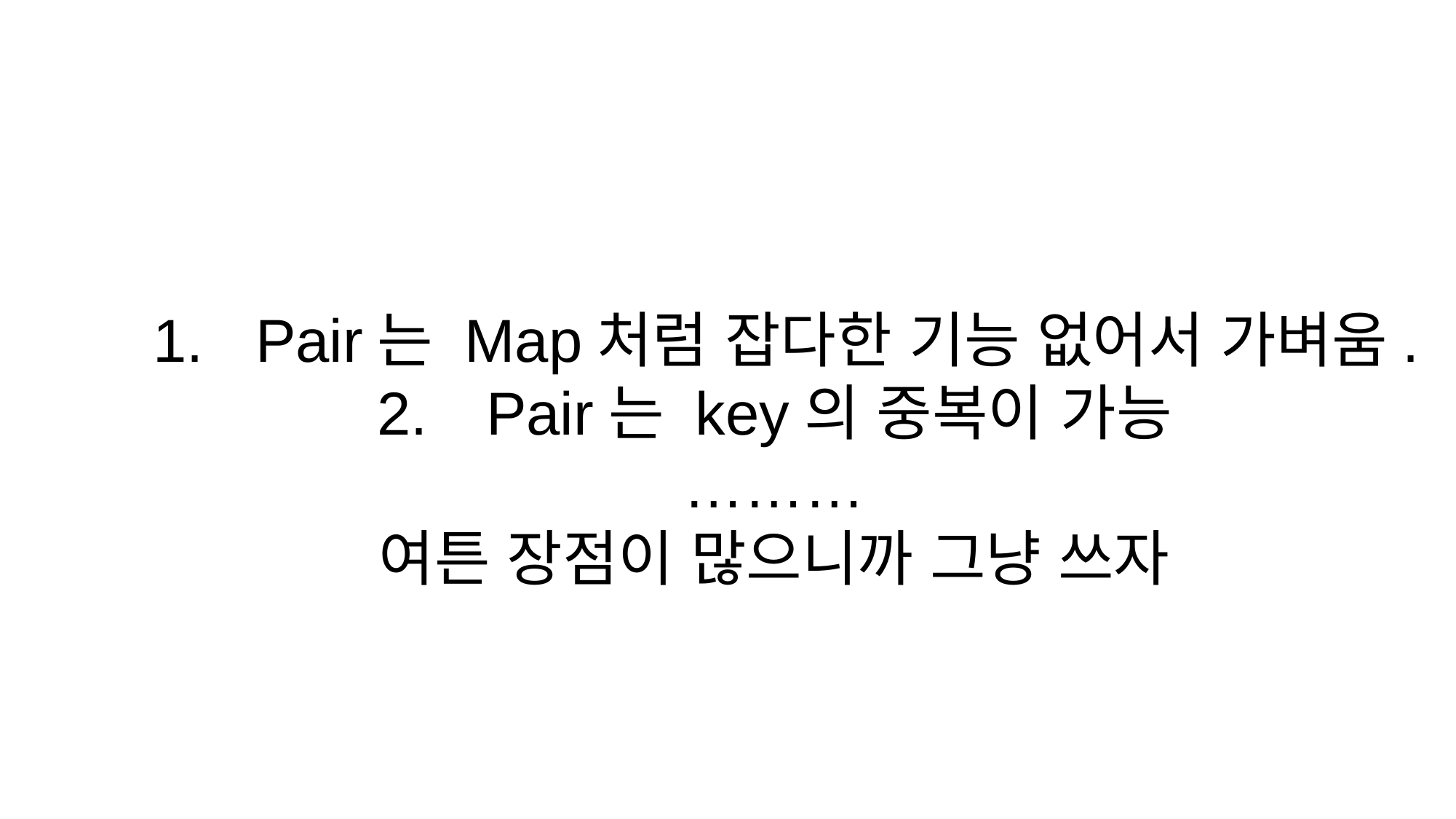

Pair는 Map처럼 잡다한 기능 없어서 가벼움.
Pair는 key의 중복이 가능
………
여튼 장점이 많으니까 그냥 쓰자